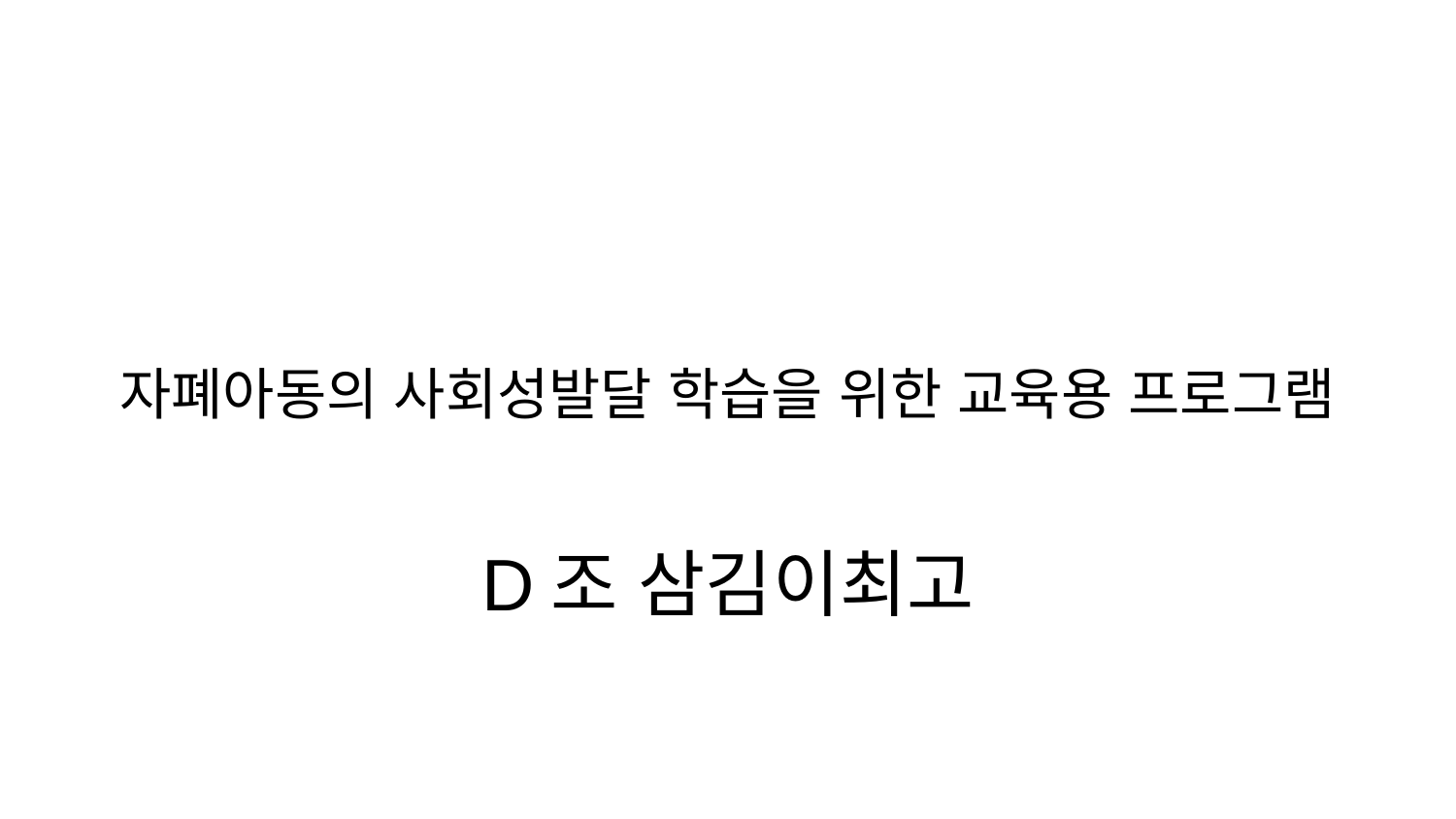

# 자폐아동의 사회성발달 학습을 위한 교육용 프로그램
D조 삼김이최고